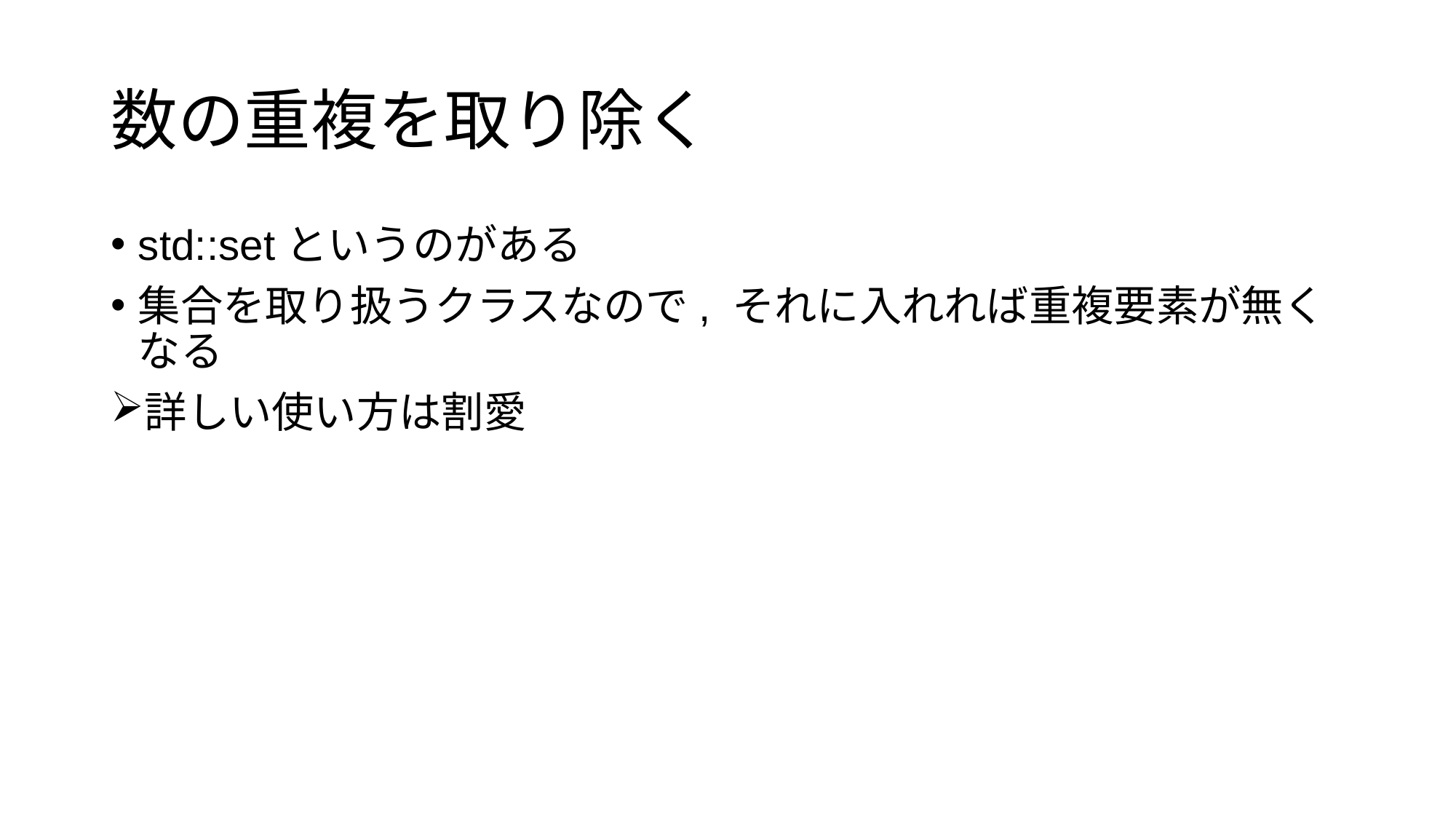

# 数の重複を取り除く
std::setというのがある
集合を取り扱うクラスなので, それに入れれば重複要素が無くなる
詳しい使い方は割愛